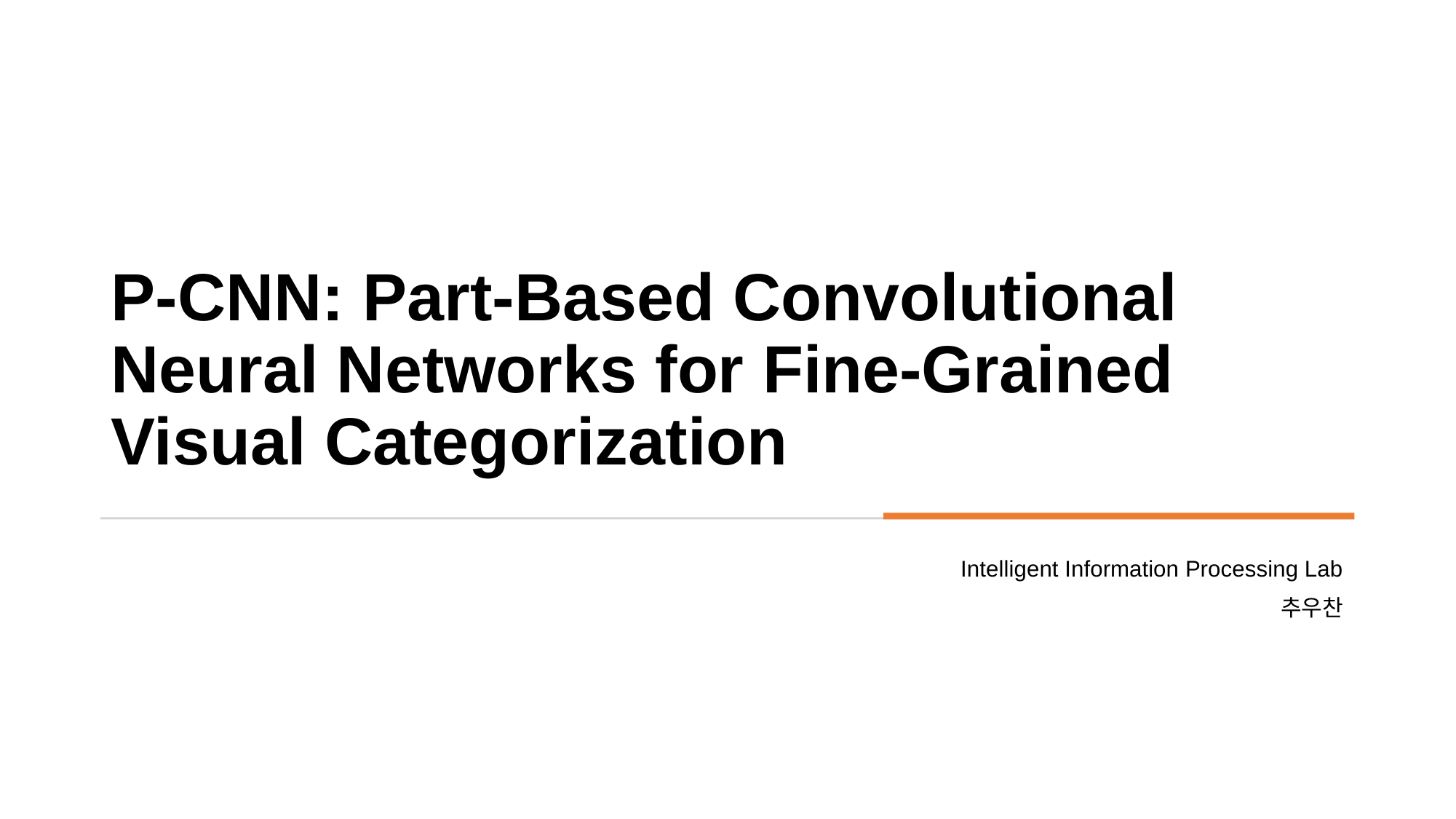

# P-CNN: Part-Based Convolutional Neural Networks for Fine-Grained Visual Categorization

Intelligent Information Processing Lab
추우찬